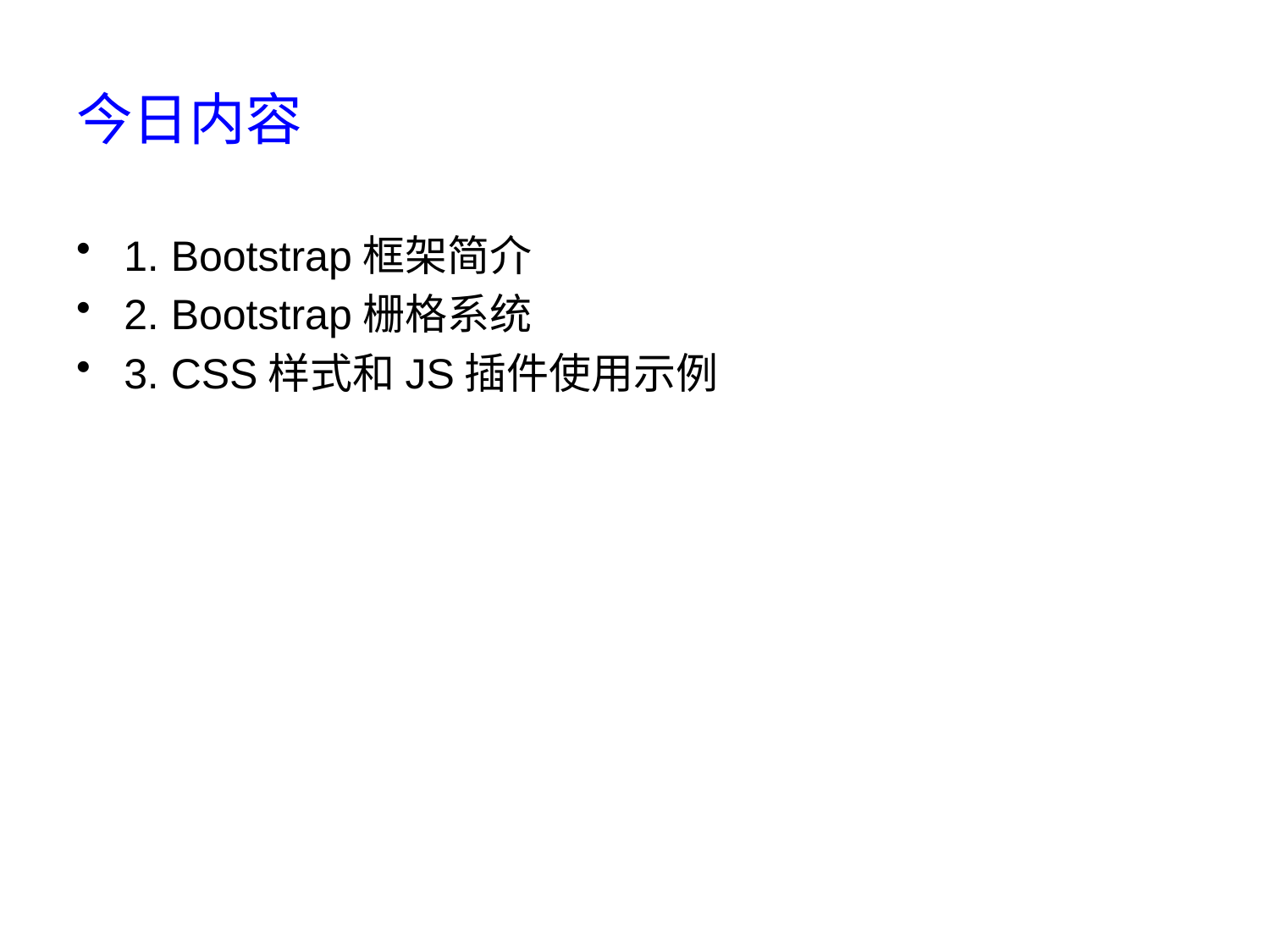

# 今日内容
1. Bootstrap框架简介
2. Bootstrap栅格系统
3. CSS样式和JS插件使用示例